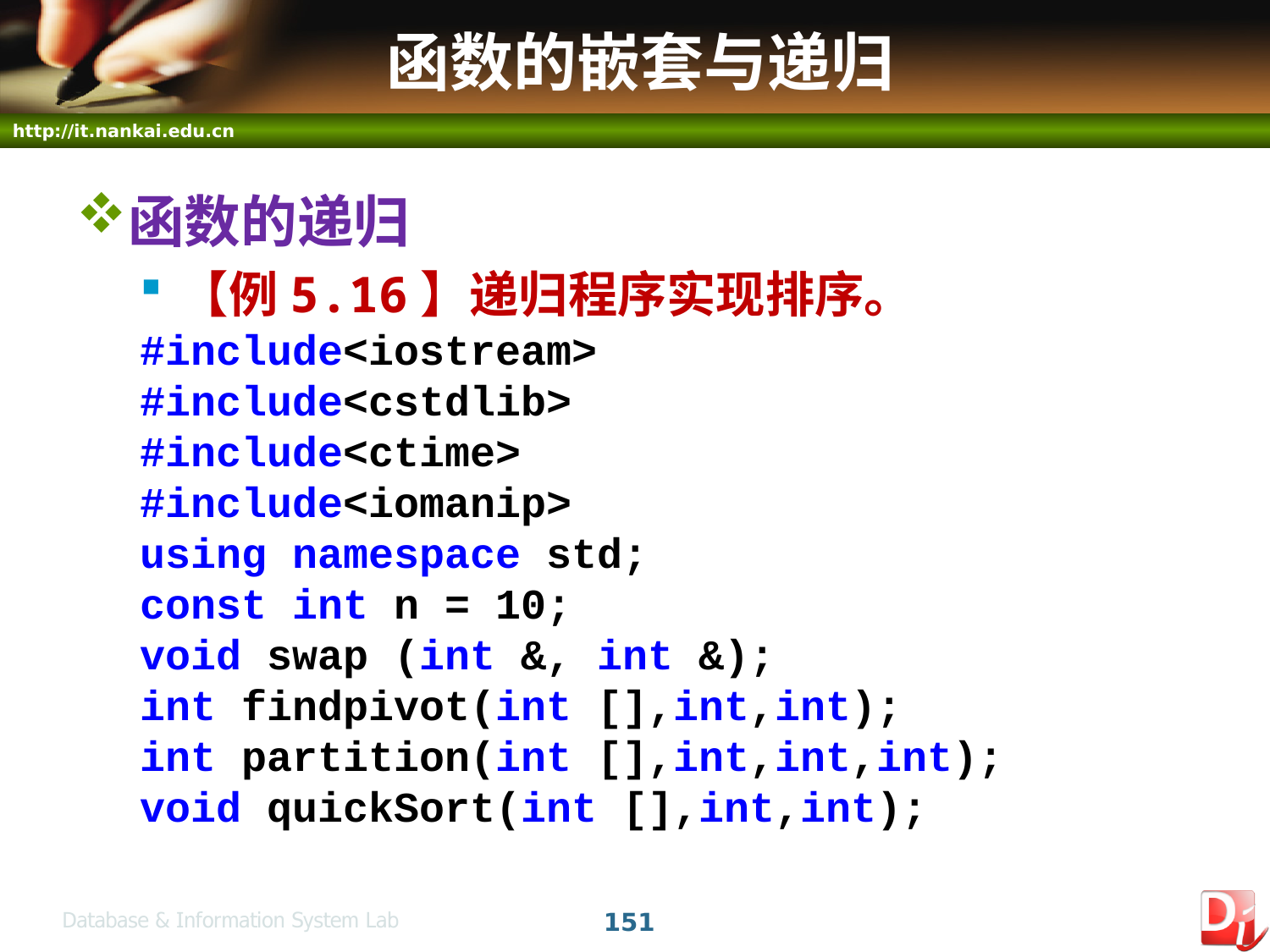

# 函数的嵌套与递归
函数的递归
【例5.16】递归程序实现排序。
#include<iostream>
#include<cstdlib>
#include<ctime>
#include<iomanip>
using namespace std;
const int n = 10;
void swap (int &, int &);
int findpivot(int [],int,int);
int partition(int [],int,int,int);
void quickSort(int [],int,int);
151
Database & Information System Lab